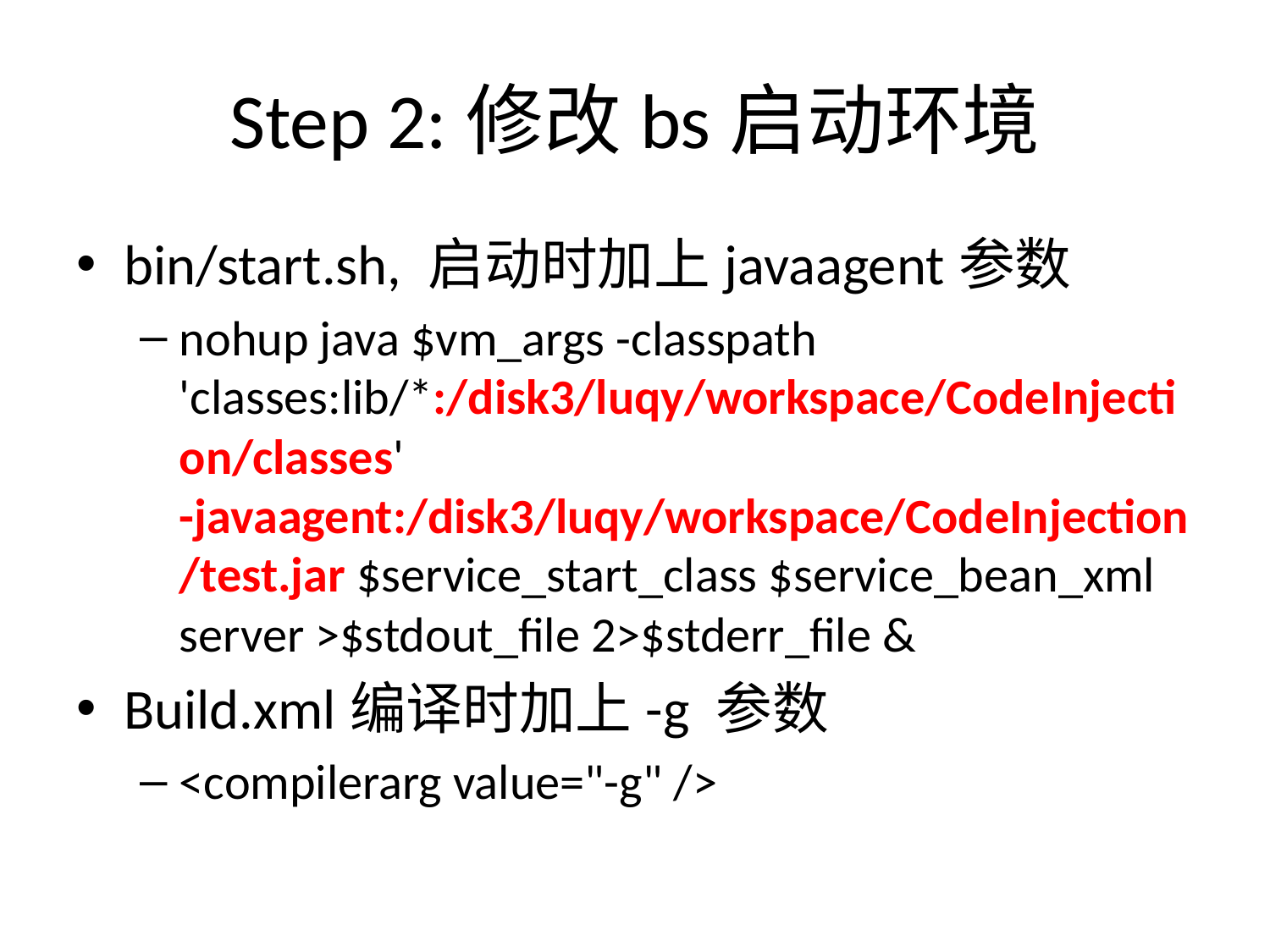

# Step 2:修改bs启动环境
bin/start.sh, 启动时加上javaagent参数
nohup java $vm_args -classpath 'classes:lib/*:/disk3/luqy/workspace/CodeInjection/classes' -javaagent:/disk3/luqy/workspace/CodeInjection/test.jar $service_start_class $service_bean_xml server >$stdout_file 2>$stderr_file &
Build.xml编译时加上-g 参数
<compilerarg value="-g" />